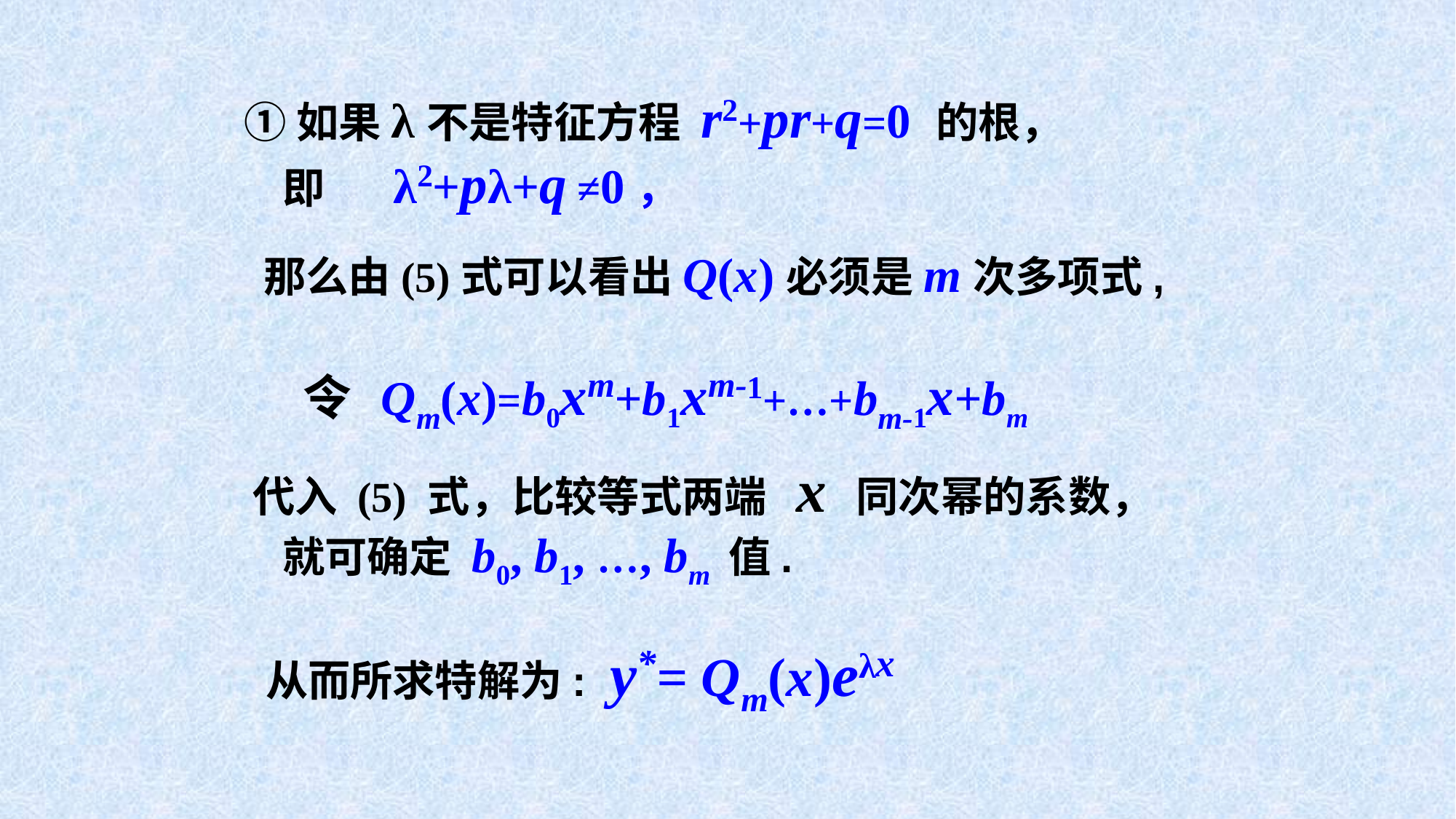

①如果λ不是特征方程 r2+pr+q=0 的根，
   即      λ2+pλ+q ≠0，
 那么由(5)式可以看出Q(x)必须是m次多项式,
  令  Qm(x)=b0xm+b1xm-1+…+bm-1x+bm
代入 (5) 式，比较等式两端  x 同次幂的系数，
  就可确定 b0, b1, …, bm 值.
从而所求特解为:  y*= Qm(x)eλx